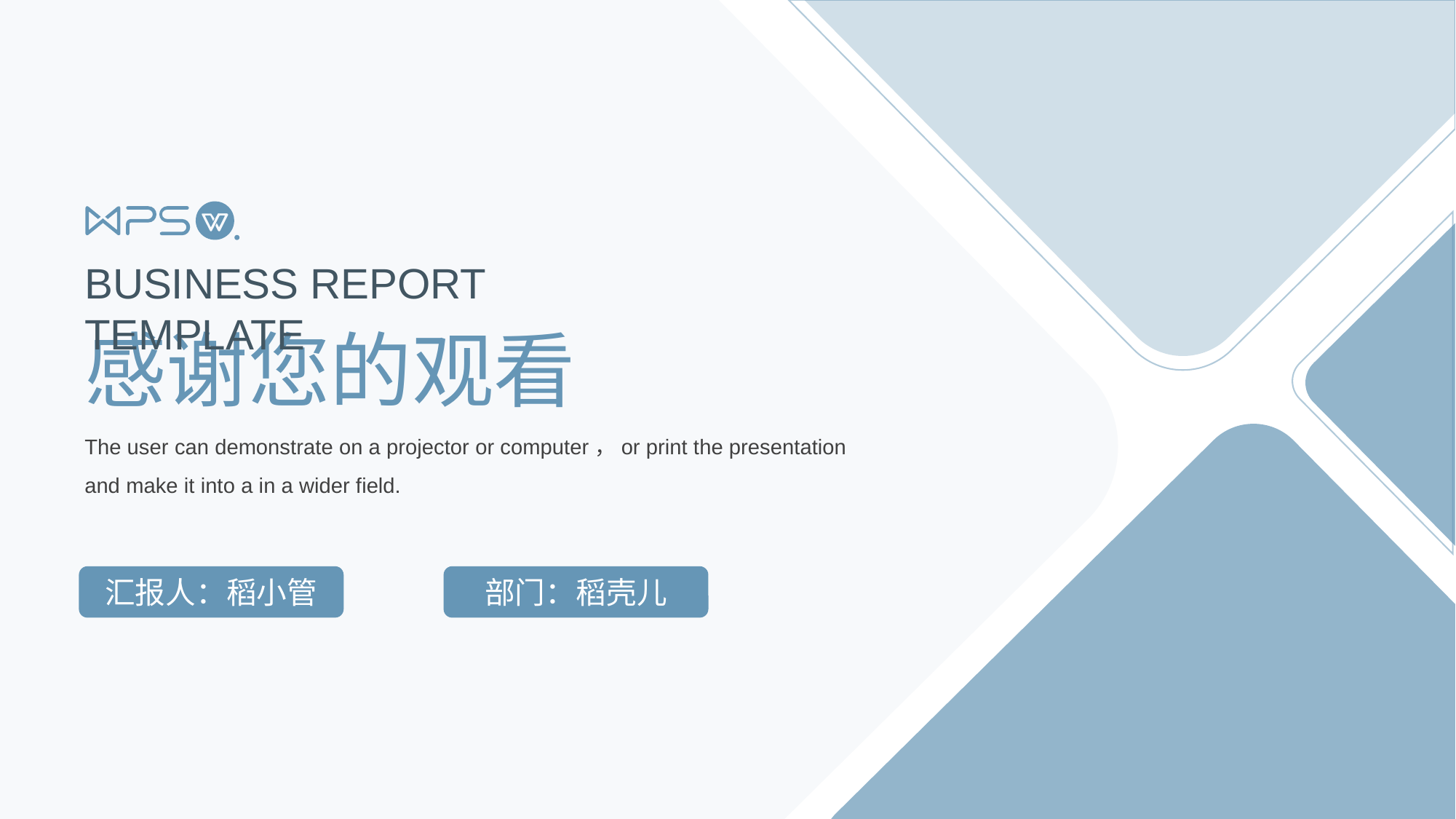

BUSINESS REPORT TEMPLATE
感谢您的观看
The user can demonstrate on a projector or computer，or print the presentation and make it into a in a wider field.
汇报人：稻小管
部门：稻壳儿